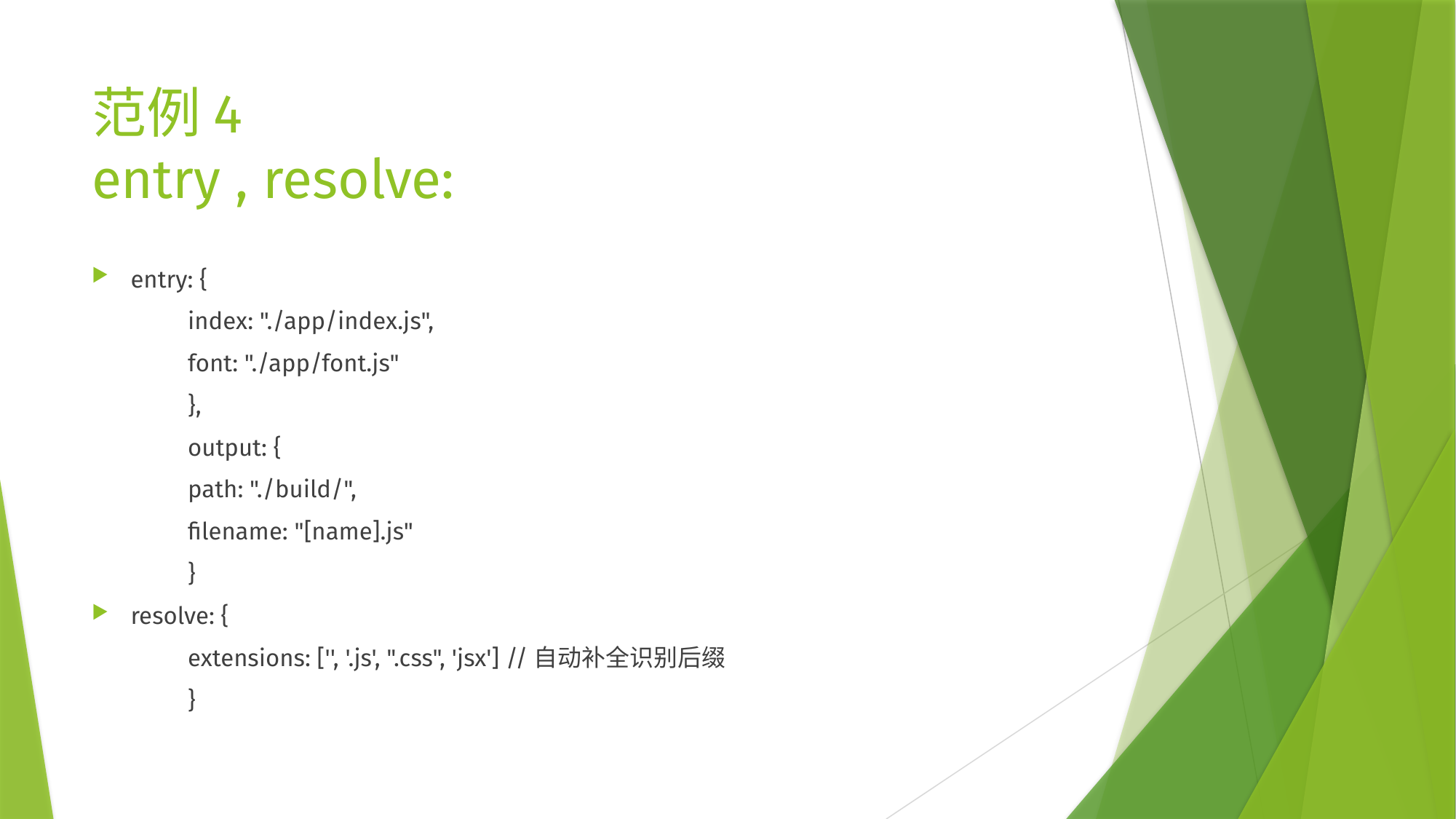

# 范例4 entry , resolve:
entry: {
		index: "./app/index.js",
		font: "./app/font.js"
	},
	output: {
		path: "./build/",
		filename: "[name].js"
	}
resolve: {
		extensions: ['', '.js', ".css", 'jsx'] //自动补全识别后缀
	}